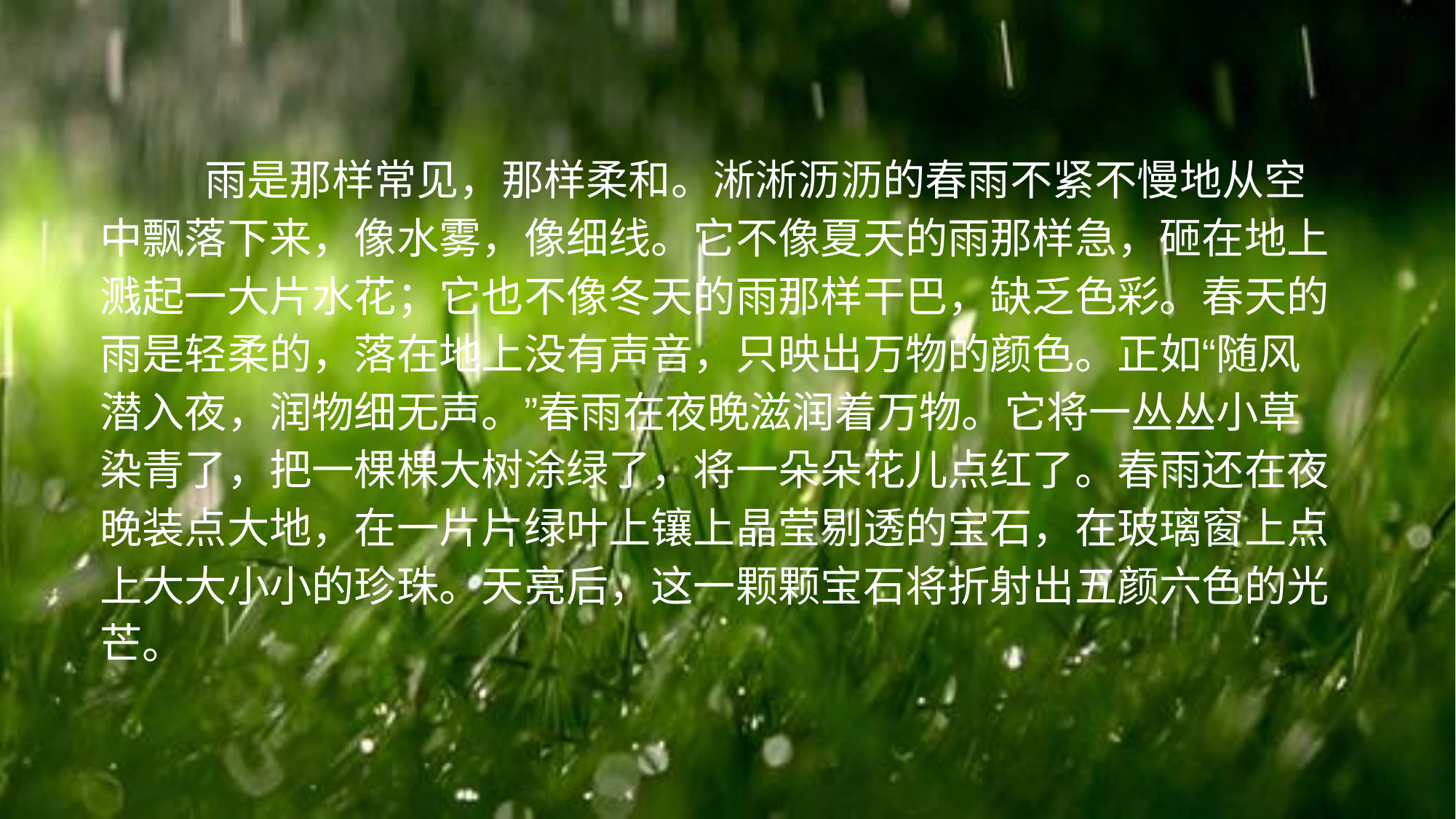

雨是那样常见，那样柔和。淅淅沥沥的春雨不紧不慢地从空中飘落下来，像水雾，像细线。它不像夏天的雨那样急，砸在地上溅起一大片水花；它也不像冬天的雨那样干巴，缺乏色彩。春天的雨是轻柔的，落在地上没有声音，只映出万物的颜色。正如“随风潜入夜，润物细无声。”春雨在夜晚滋润着万物。它将一丛丛小草染青了，把一棵棵大树涂绿了，将一朵朵花儿点红了。春雨还在夜晚装点大地，在一片片绿叶上镶上晶莹剔透的宝石，在玻璃窗上点上大大小小的珍珠。天亮后，这一颗颗宝石将折射出五颜六色的光芒。